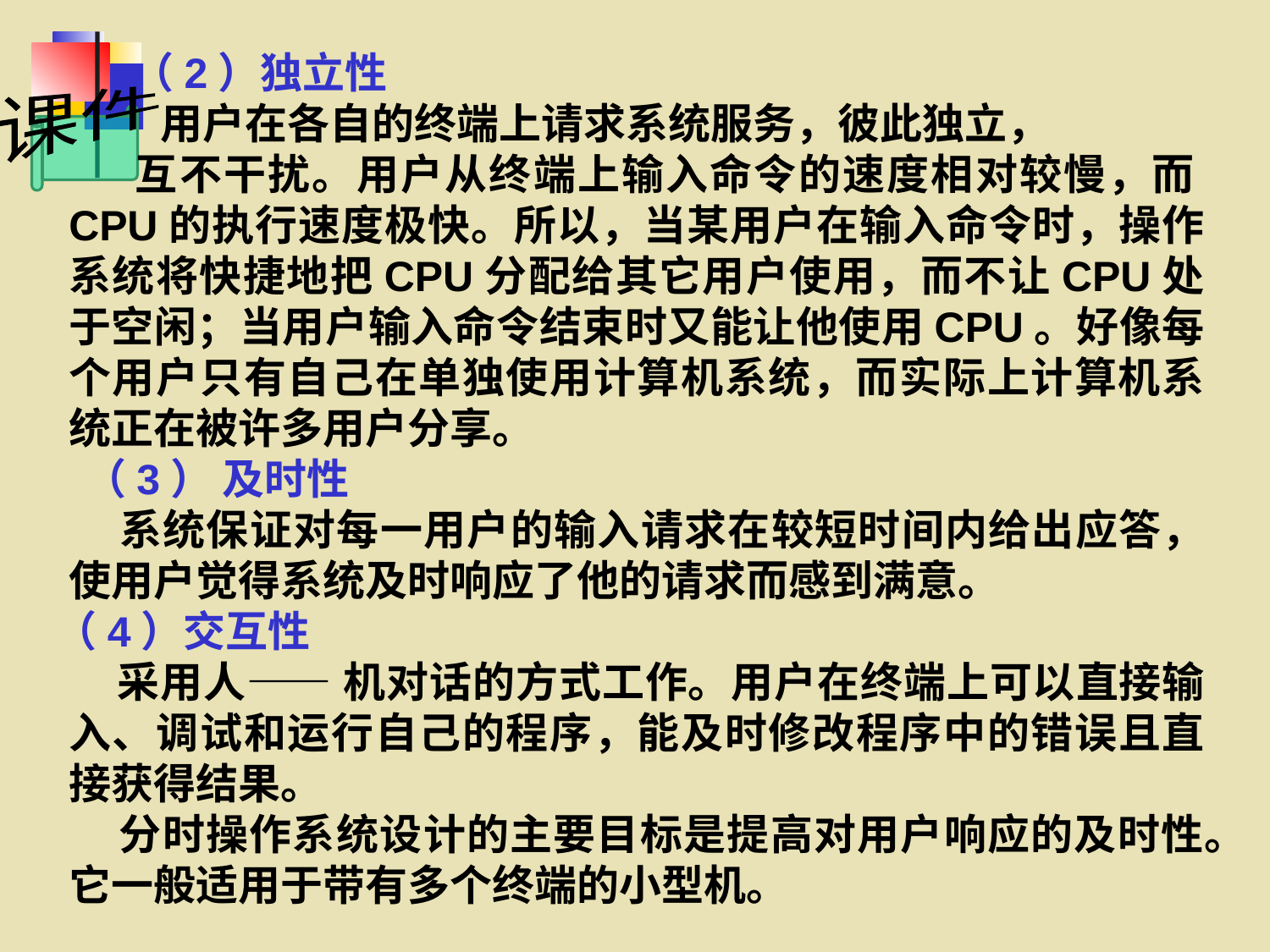

（2）独立性
          用户在各自的终端上请求系统服务，彼此独立，
      互不干扰。用户从终端上输入命令的速度相对较慢，而CPU的执行速度极快。所以，当某用户在输入命令时，操作系统将快捷地把CPU分配给其它用户使用，而不让CPU处于空闲；当用户输入命令结束时又能让他使用CPU。好像每个用户只有自己在单独使用计算机系统，而实际上计算机系统正在被许多用户分享。
  （3） 及时性
     系统保证对每一用户的输入请求在较短时间内给出应答，使用户觉得系统及时响应了他的请求而感到满意。
（4）交互性
     采用人—— 机对话的方式工作。用户在终端上可以直接输入、调试和运行自己的程序，能及时修改程序中的错误且直接获得结果。
     分时操作系统设计的主要目标是提高对用户响应的及时性。它一般适用于带有多个终端的小型机。